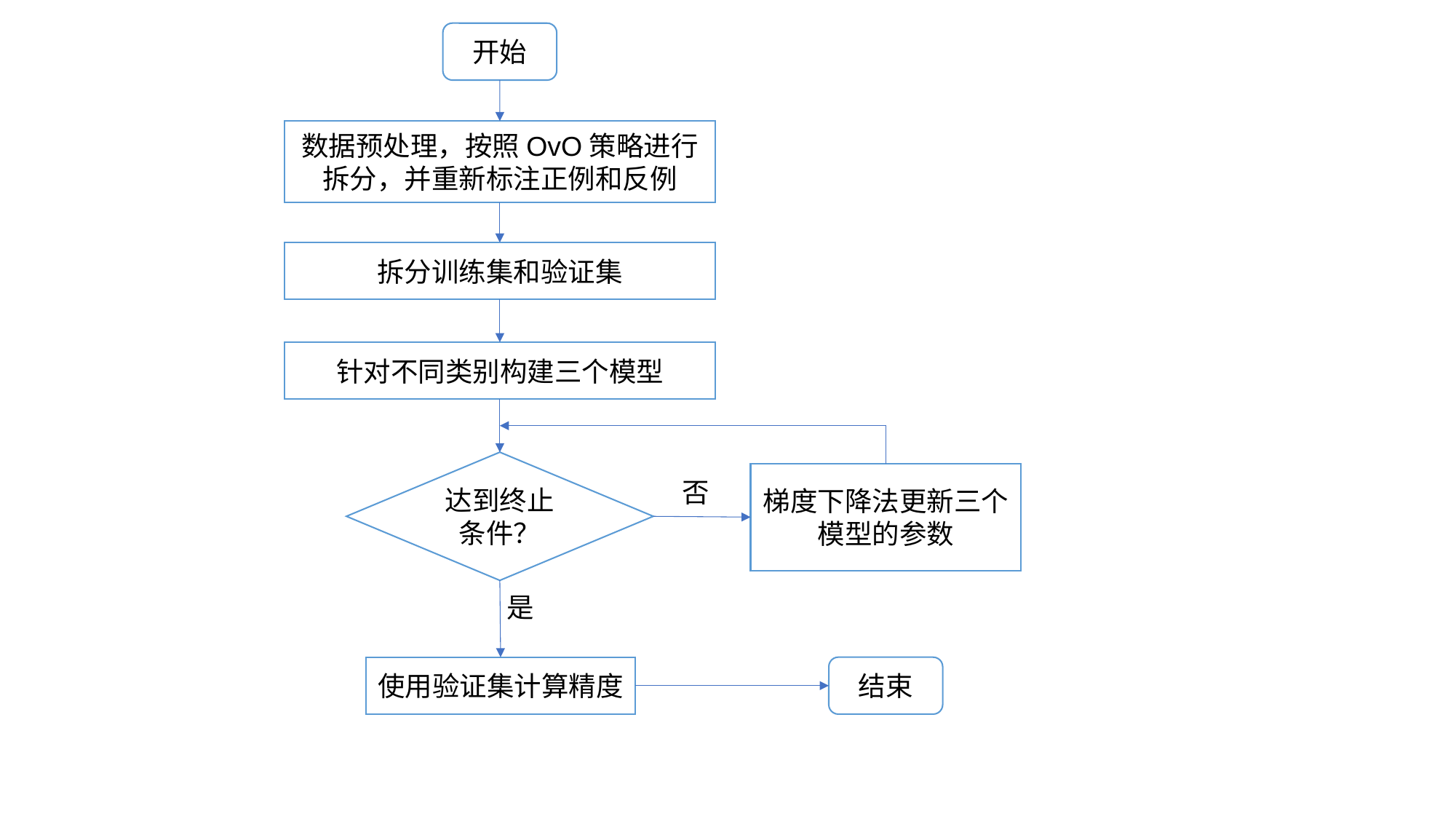

开始
数据预处理，按照OvO策略进行拆分，并重新标注正例和反例
拆分训练集和验证集
针对不同类别构建三个模型
达到终止条件？
梯度下降法更新三个模型的参数
否
是
使用验证集计算精度
结束